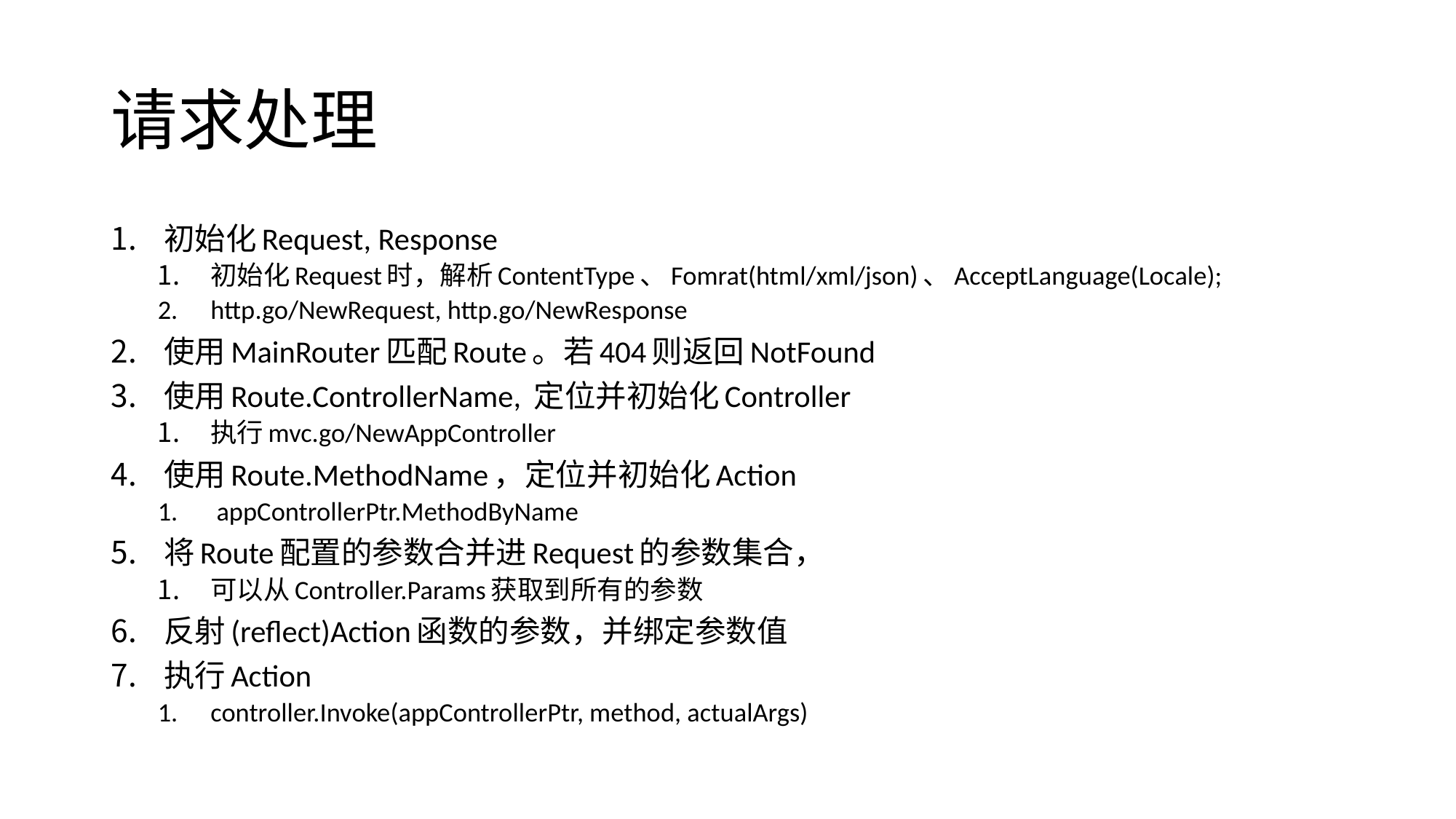

# 请求处理
初始化Request, Response
初始化Request时，解析ContentType、Fomrat(html/xml/json)、AcceptLanguage(Locale);
http.go/NewRequest, http.go/NewResponse
使用MainRouter匹配Route。若404则返回NotFound
使用Route.ControllerName, 定位并初始化Controller
执行mvc.go/NewAppController
使用Route.MethodName，定位并初始化Action
 appControllerPtr.MethodByName
将Route配置的参数合并进Request的参数集合，
可以从Controller.Params获取到所有的参数
反射(reflect)Action函数的参数，并绑定参数值
执行Action
controller.Invoke(appControllerPtr, method, actualArgs)